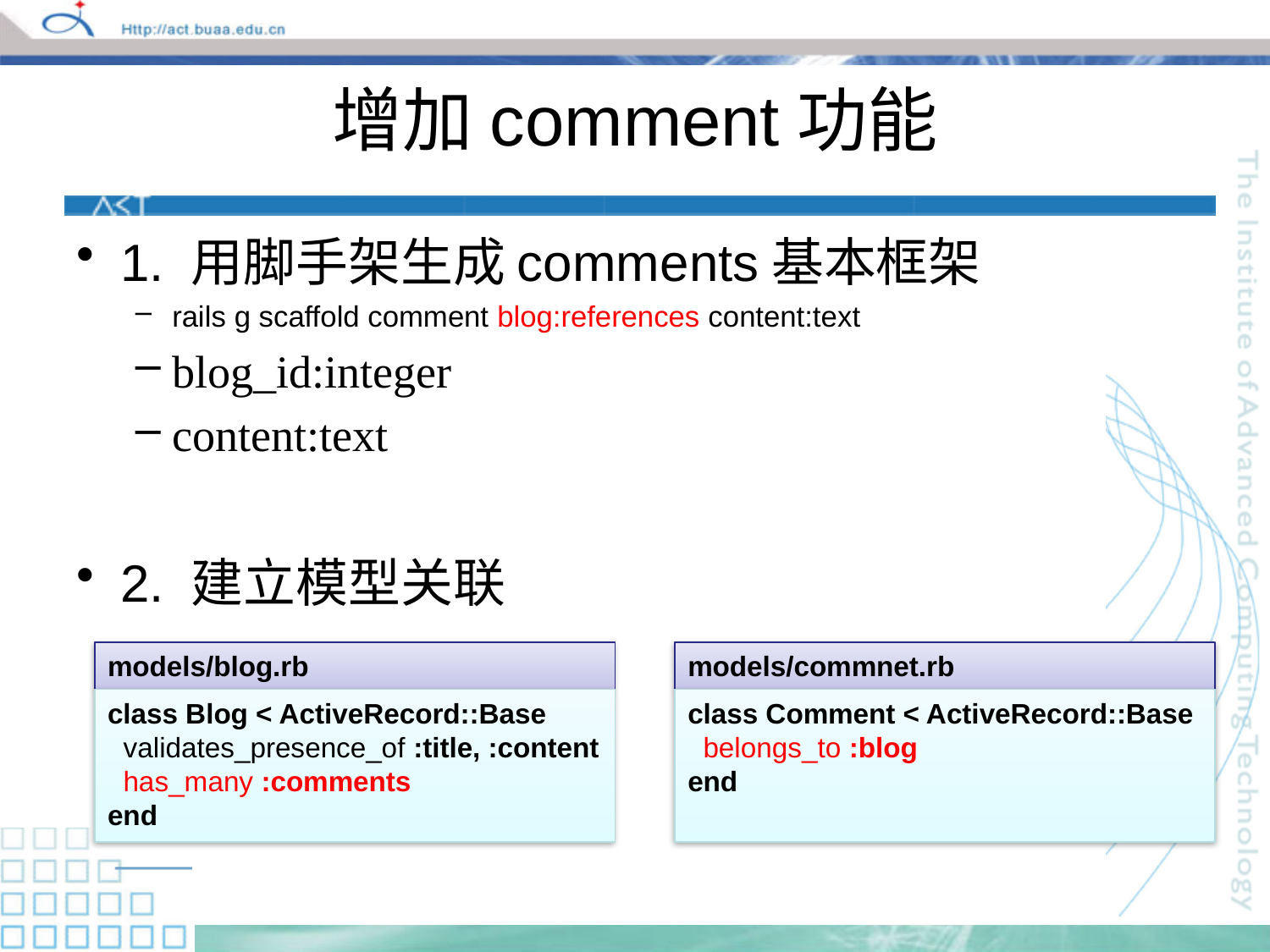

# 增加comment功能
1. 用脚手架生成comments基本框架
rails g scaffold comment blog:references content:text
blog_id:integer
content:text

2. 建立模型关联
models/blog.rb
class Blog < ActiveRecord::Base
  validates_presence_of :title, :content
  has_many :comments
end
models/commnet.rb
class Comment < ActiveRecord::Base
  belongs_to :blog
end